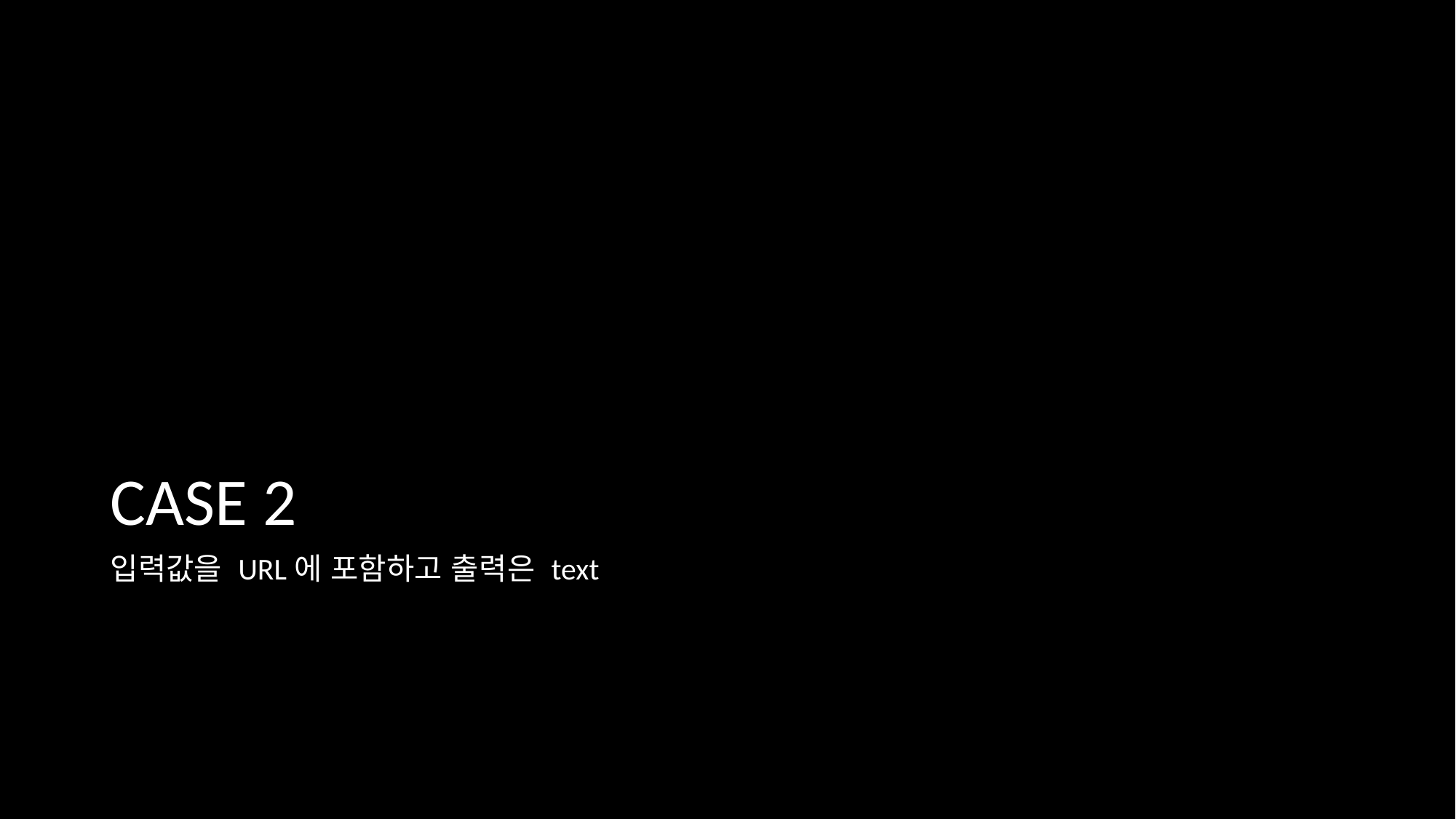

# CASE 2
입력값을 URL에 포함하고 출력은 text